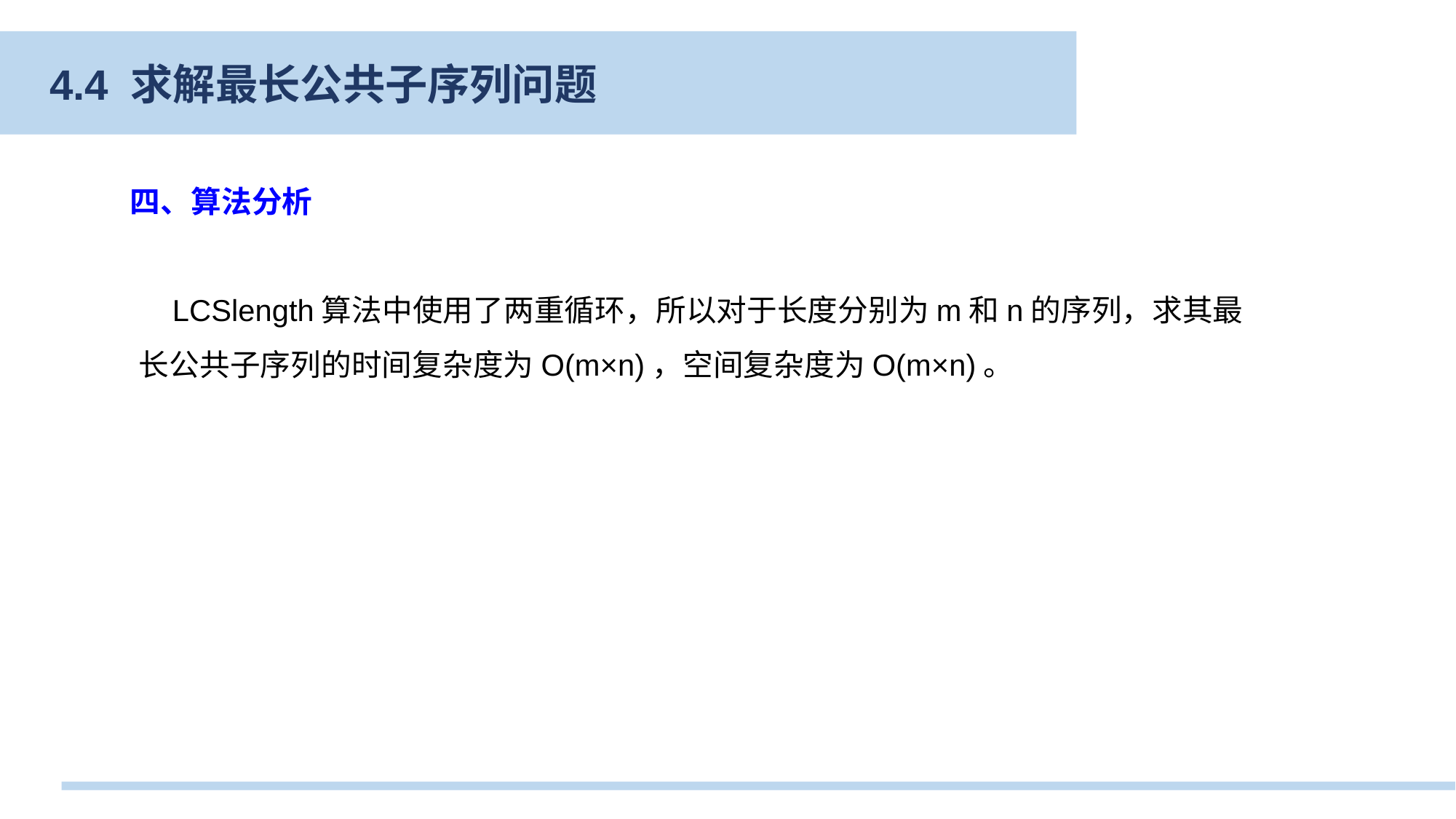

4.4 求解最长公共子序列问题
四、算法分析
    LCSlength算法中使用了两重循环，所以对于长度分别为m和n的序列，求其最长公共子序列的时间复杂度为O(m×n)，空间复杂度为O(m×n)。